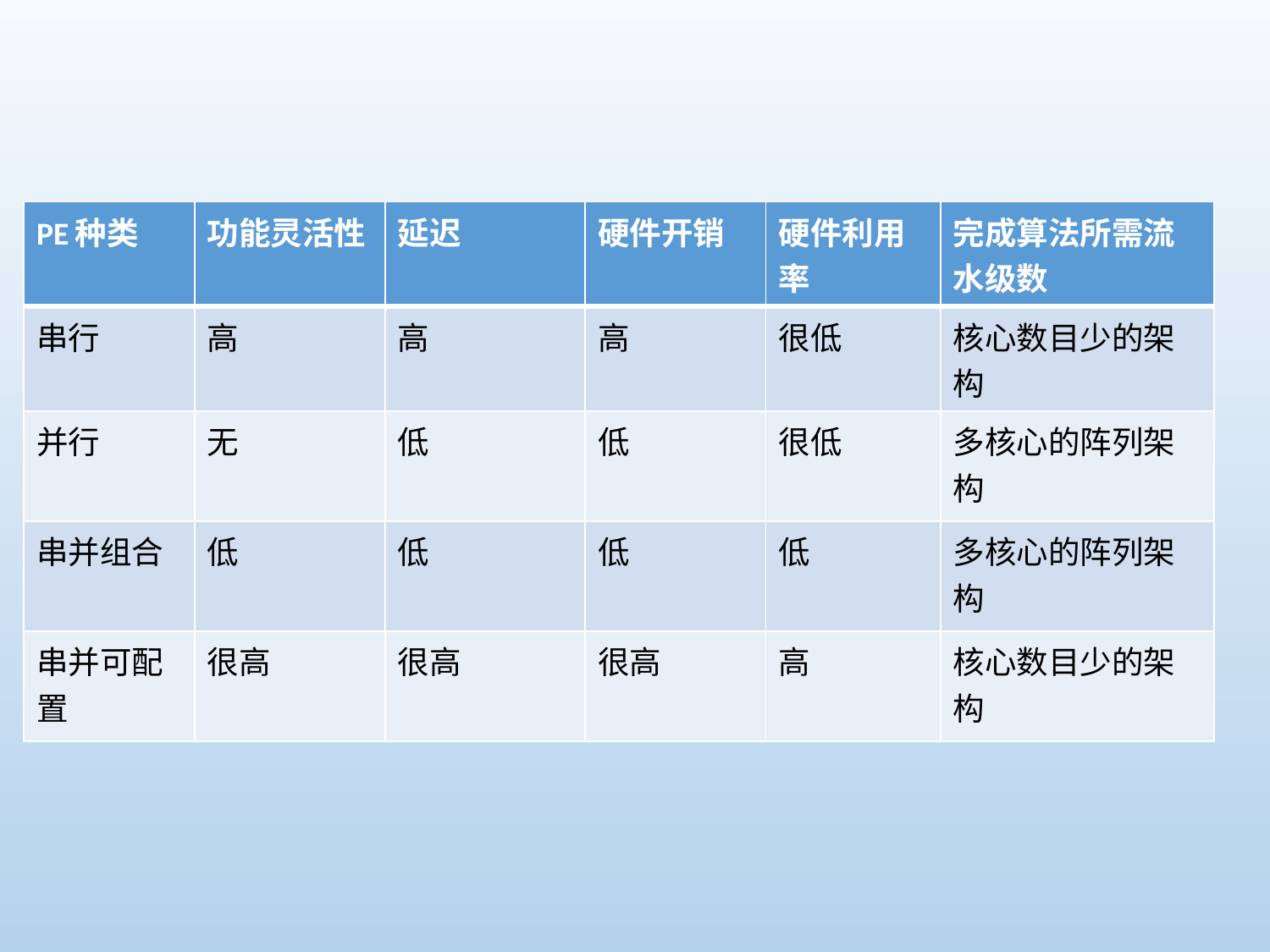

| PE种类 | 功能灵活性 | 延迟 | 硬件开销 | 硬件利用率 | 完成算法所需流水级数 |
| --- | --- | --- | --- | --- | --- |
| 串行 | 高 | 高 | 高 | 很低 | 核心数目少的架构 |
| 并行 | 无 | 低 | 低 | 很低 | 多核心的阵列架构 |
| 串并组合 | 低 | 低 | 低 | 低 | 多核心的阵列架构 |
| 串并可配置 | 很高 | 很高 | 很高 | 高 | 核心数目少的架构 |